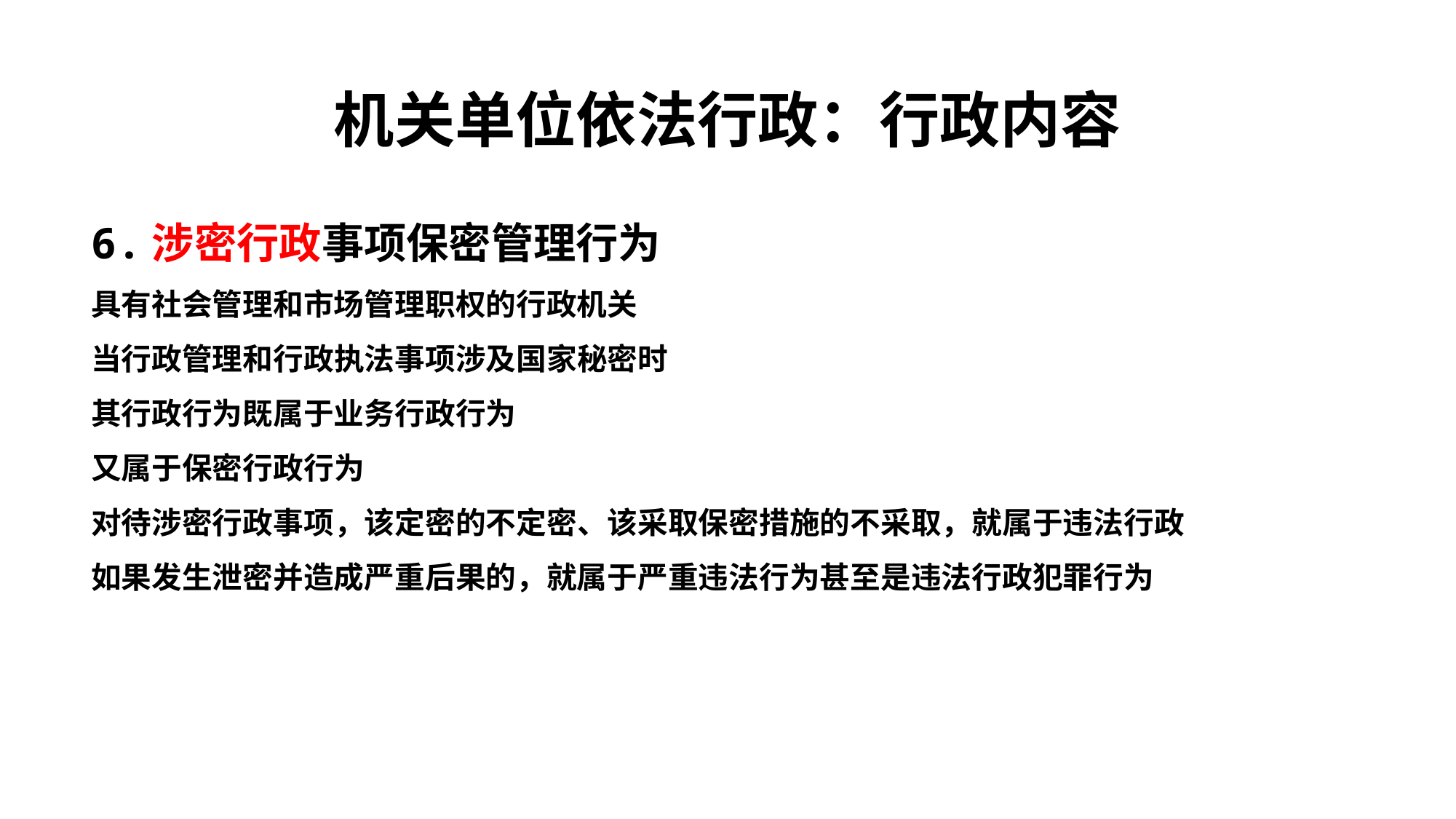

# 机关单位依法行政：行政内容
6.涉密行政事项保密管理行为
具有社会管理和市场管理职权的行政机关
当行政管理和行政执法事项涉及国家秘密时
其行政行为既属于业务行政行为
又属于保密行政行为
对待涉密行政事项，该定密的不定密、该采取保密措施的不采取，就属于违法行政
如果发生泄密并造成严重后果的，就属于严重违法行为甚至是违法行政犯罪行为